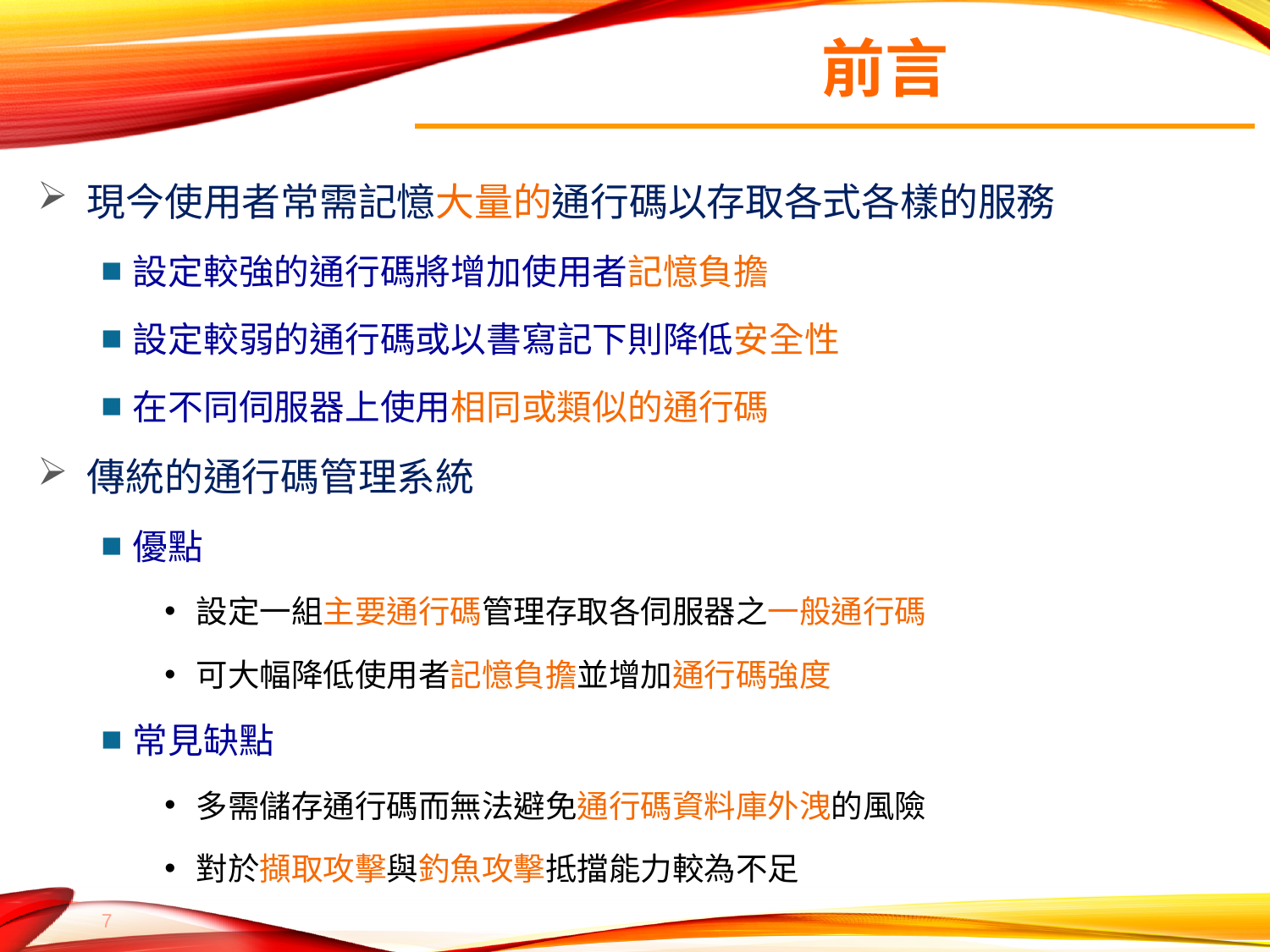

# 前言
現今使用者常需記憶大量的通行碼以存取各式各樣的服務
設定較強的通行碼將增加使用者記憶負擔
設定較弱的通行碼或以書寫記下則降低安全性
在不同伺服器上使用相同或類似的通行碼
傳統的通行碼管理系統
優點
設定一組主要通行碼管理存取各伺服器之一般通行碼
可大幅降低使用者記憶負擔並增加通行碼強度
常見缺點
多需儲存通行碼而無法避免通行碼資料庫外洩的風險
對於擷取攻擊與釣魚攻擊抵擋能力較為不足
7